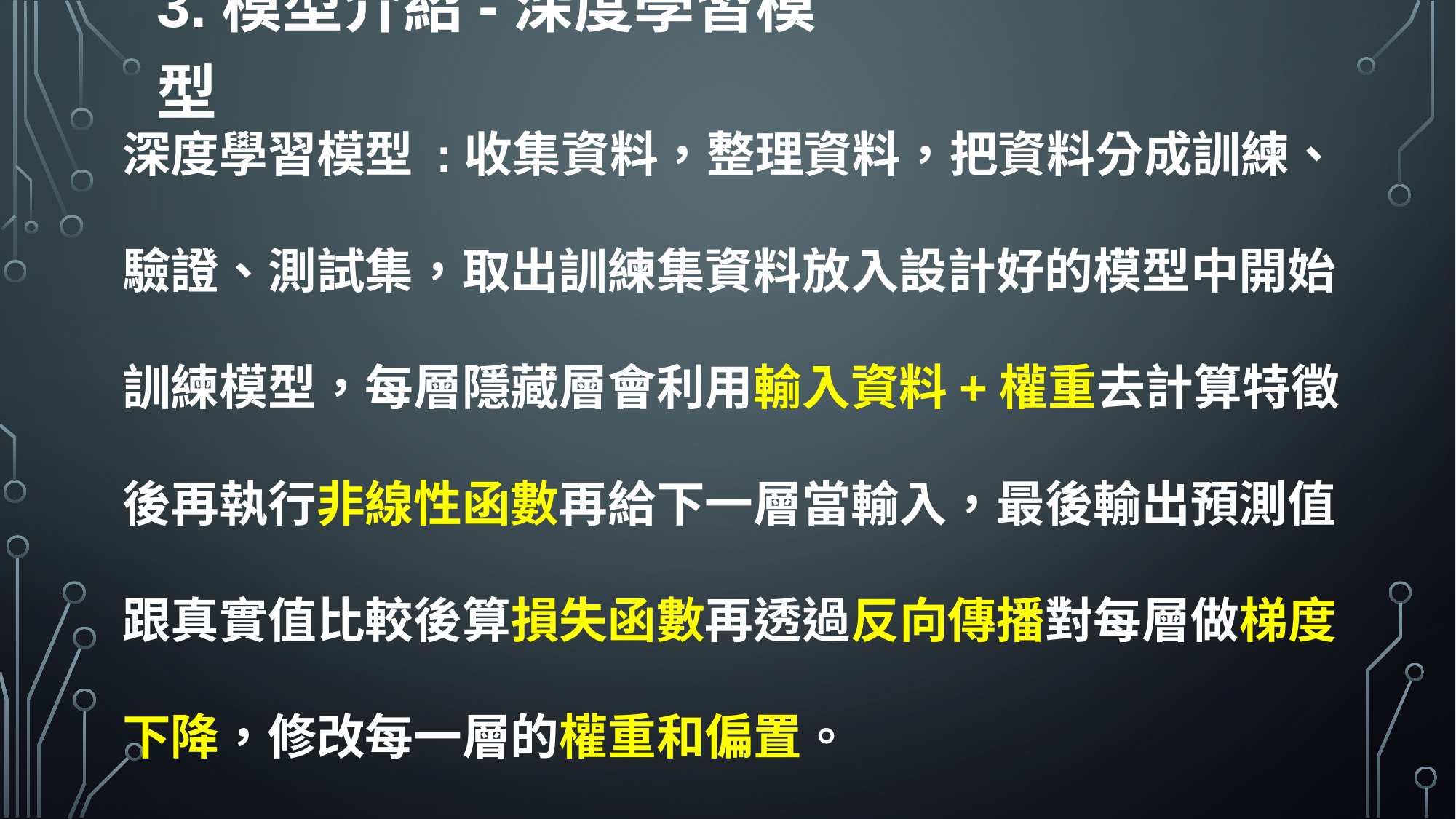

3.模型介紹-深度學習模型
深度學習模型 :收集資料，整理資料，把資料分成訓練、驗證、測試集，取出訓練集資料放入設計好的模型中開始訓練模型，每層隱藏層會利用輸入資料+權重去計算特徵後再執行非線性函數再給下一層當輸入，最後輸出預測值跟真實值比較後算損失函數再透過反向傳播對每層做梯度下降，修改每一層的權重和偏置。